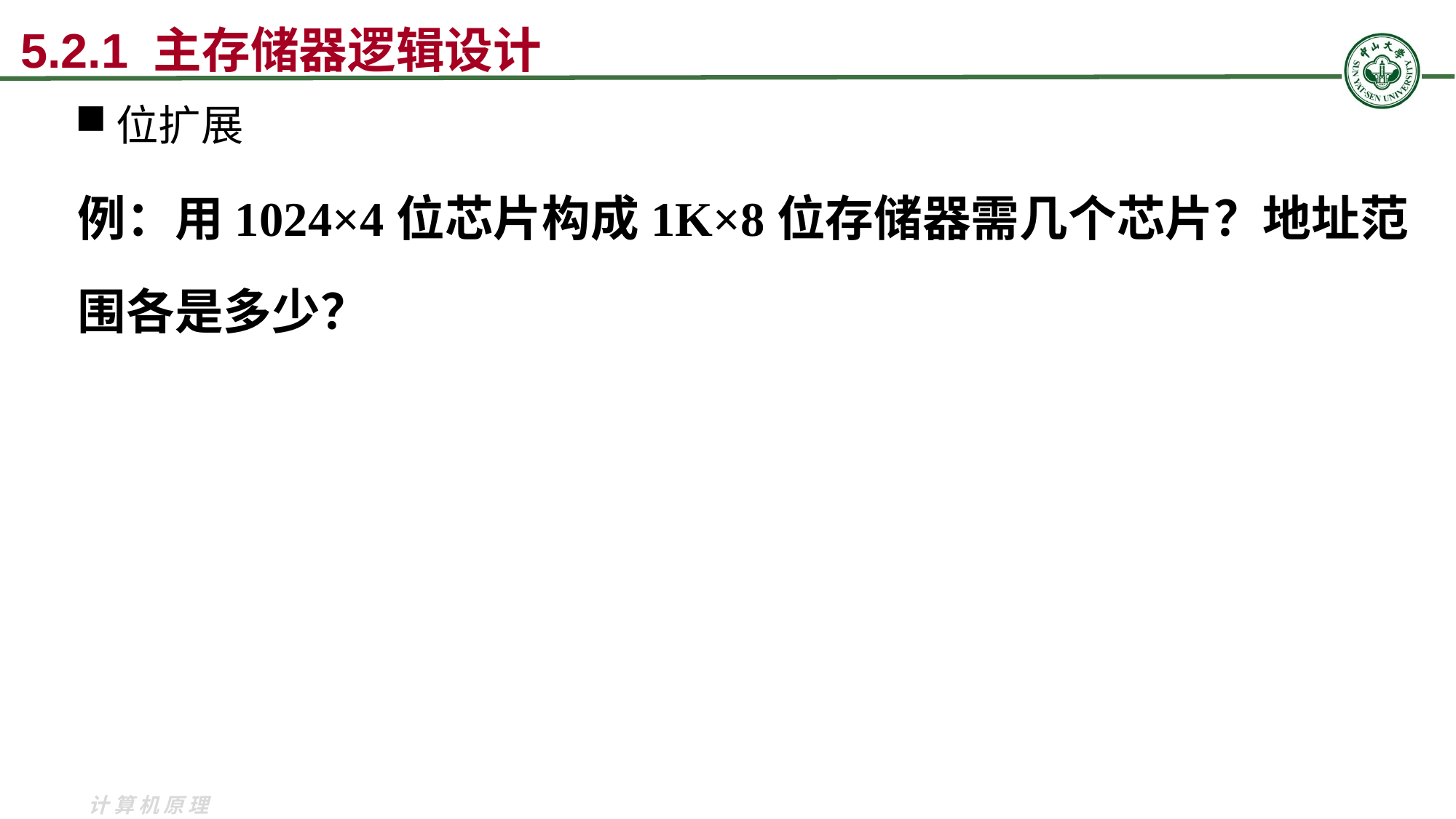

# 5.2.1 主存储器逻辑设计
位扩展
例：用1024×4位芯片构成1K×8位存储器需几个芯片？地址范围各是多少？